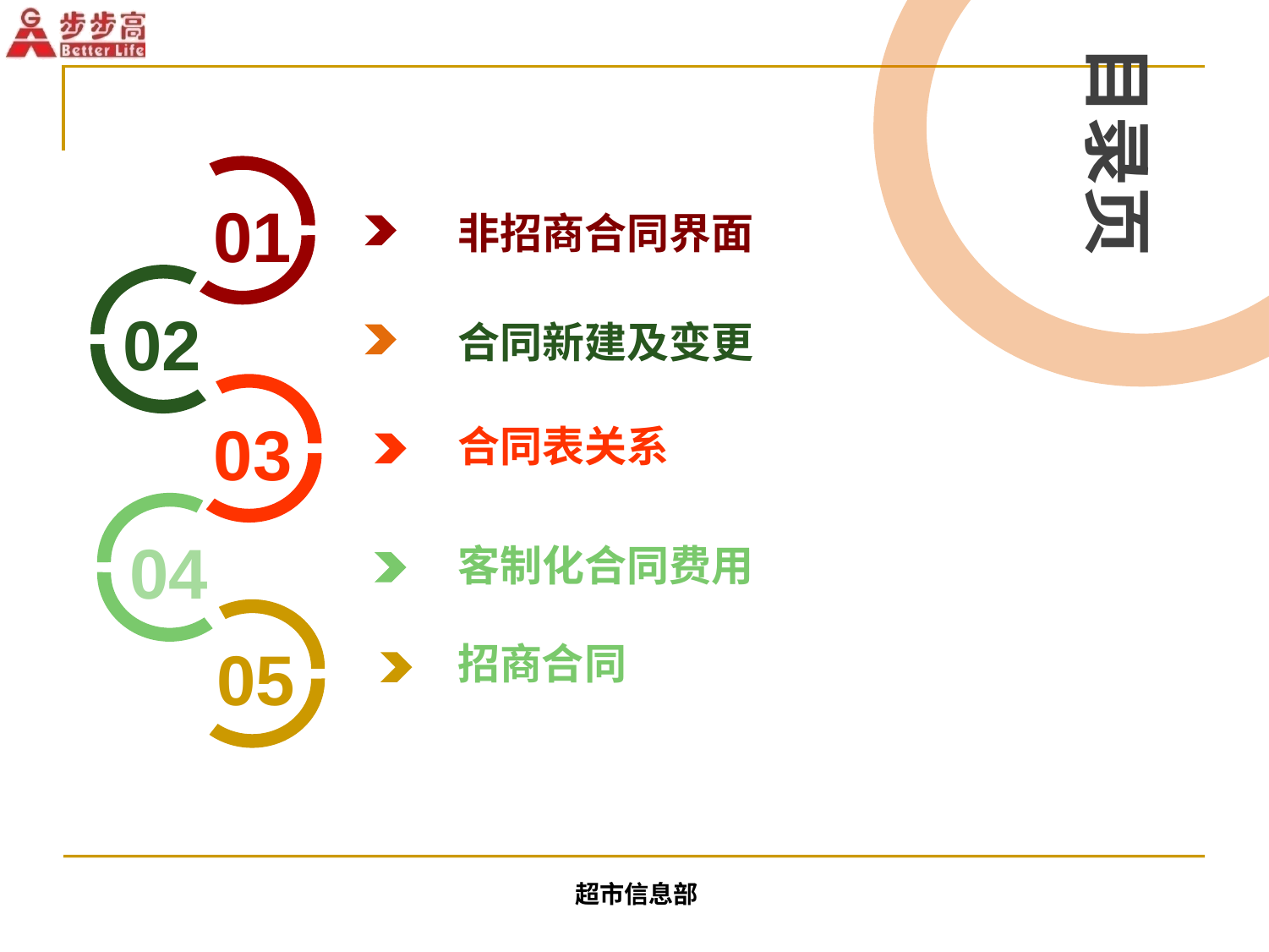

目录页

01
非招商合同界面

02
合同新建及变更

03
合同表关系

04
客制化合同费用

05
招商合同